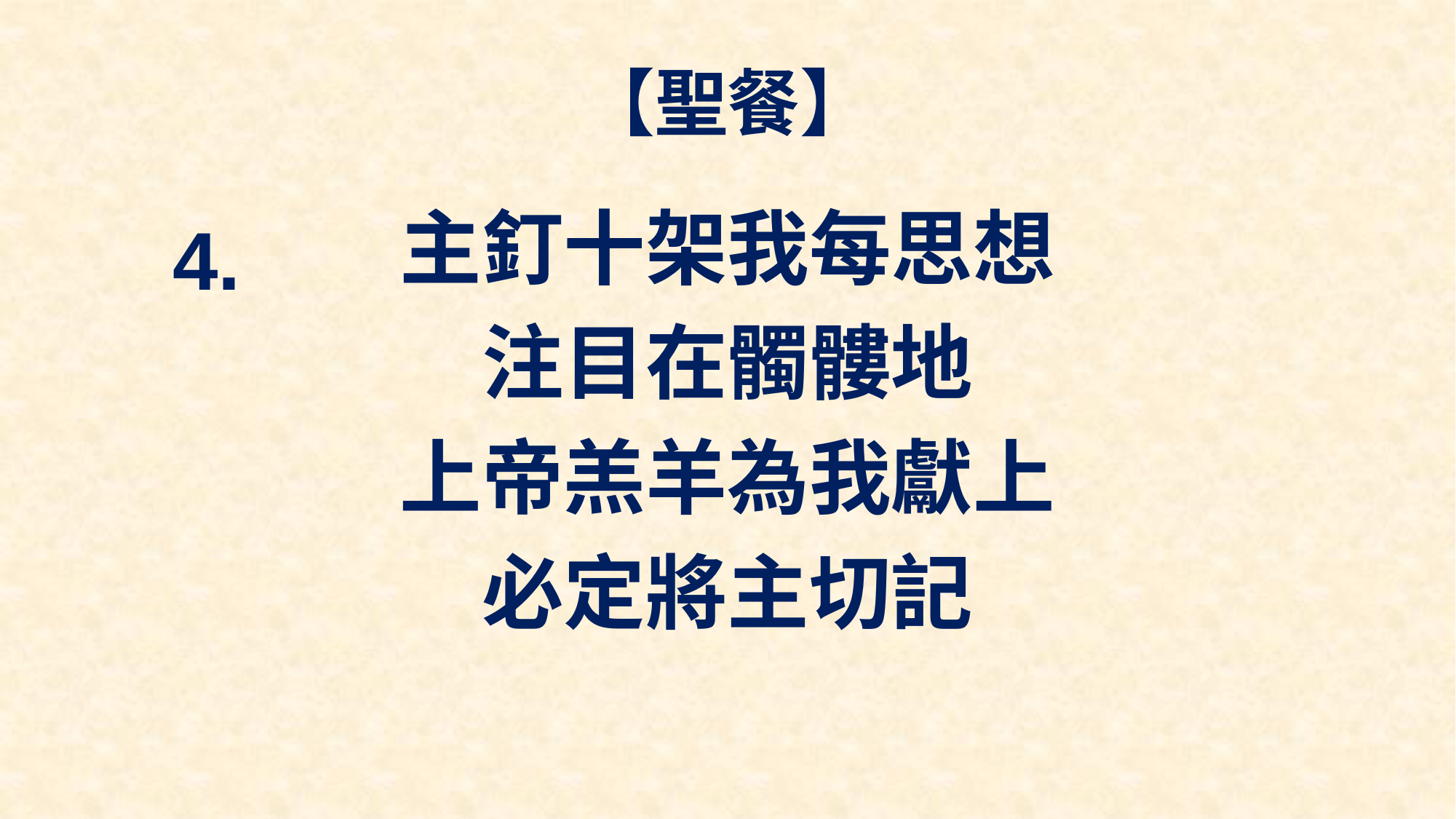

# 【聖餐】
主釘十架我每思想
注目在髑髏地
上帝羔羊為我獻上
必定將主切記
4.